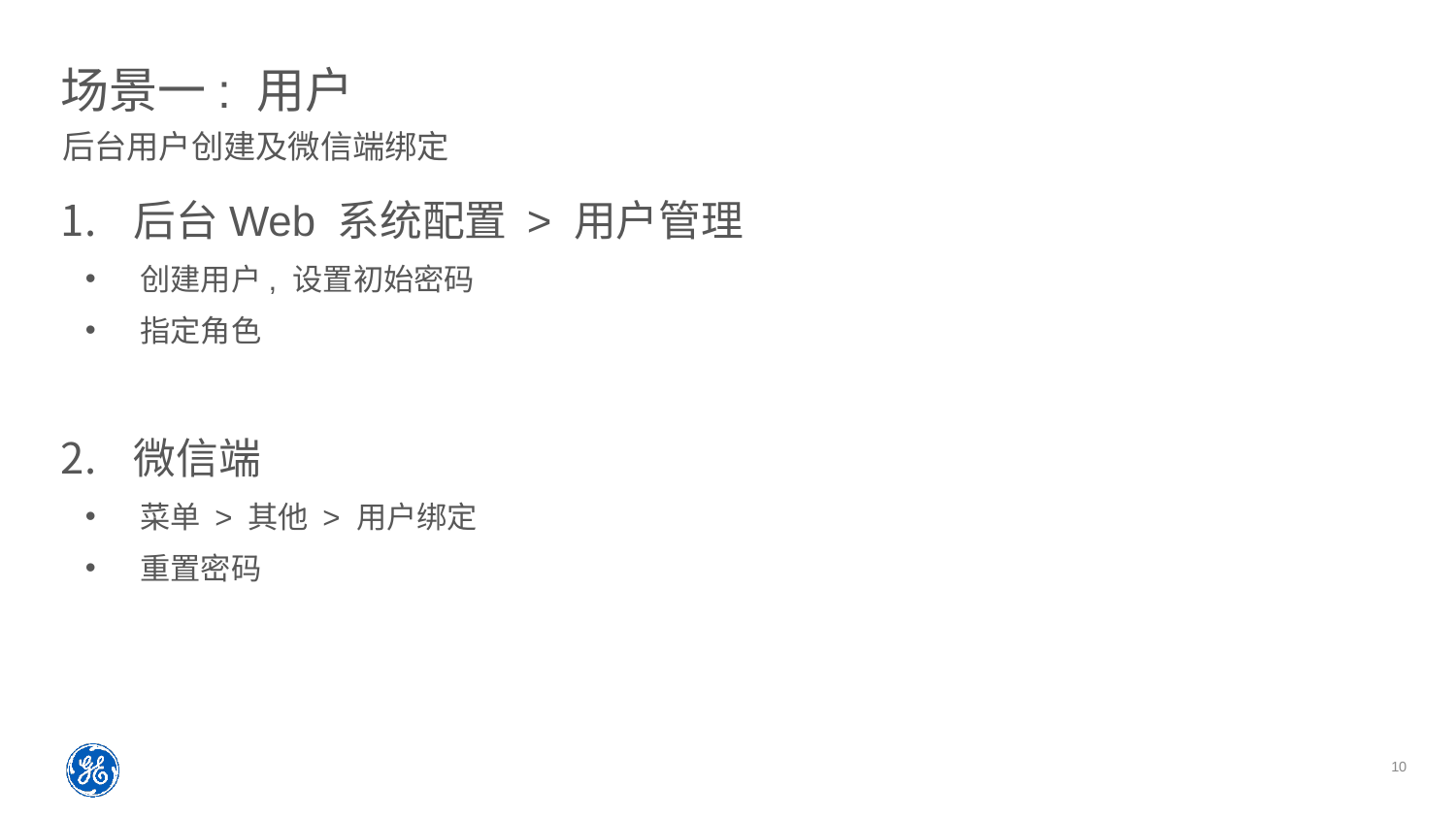

# 场景一: 用户
后台用户创建及微信端绑定
后台Web 系统配置 > 用户管理
创建用户, 设置初始密码
指定角色

微信端
菜单 > 其他 > 用户绑定
重置密码
10